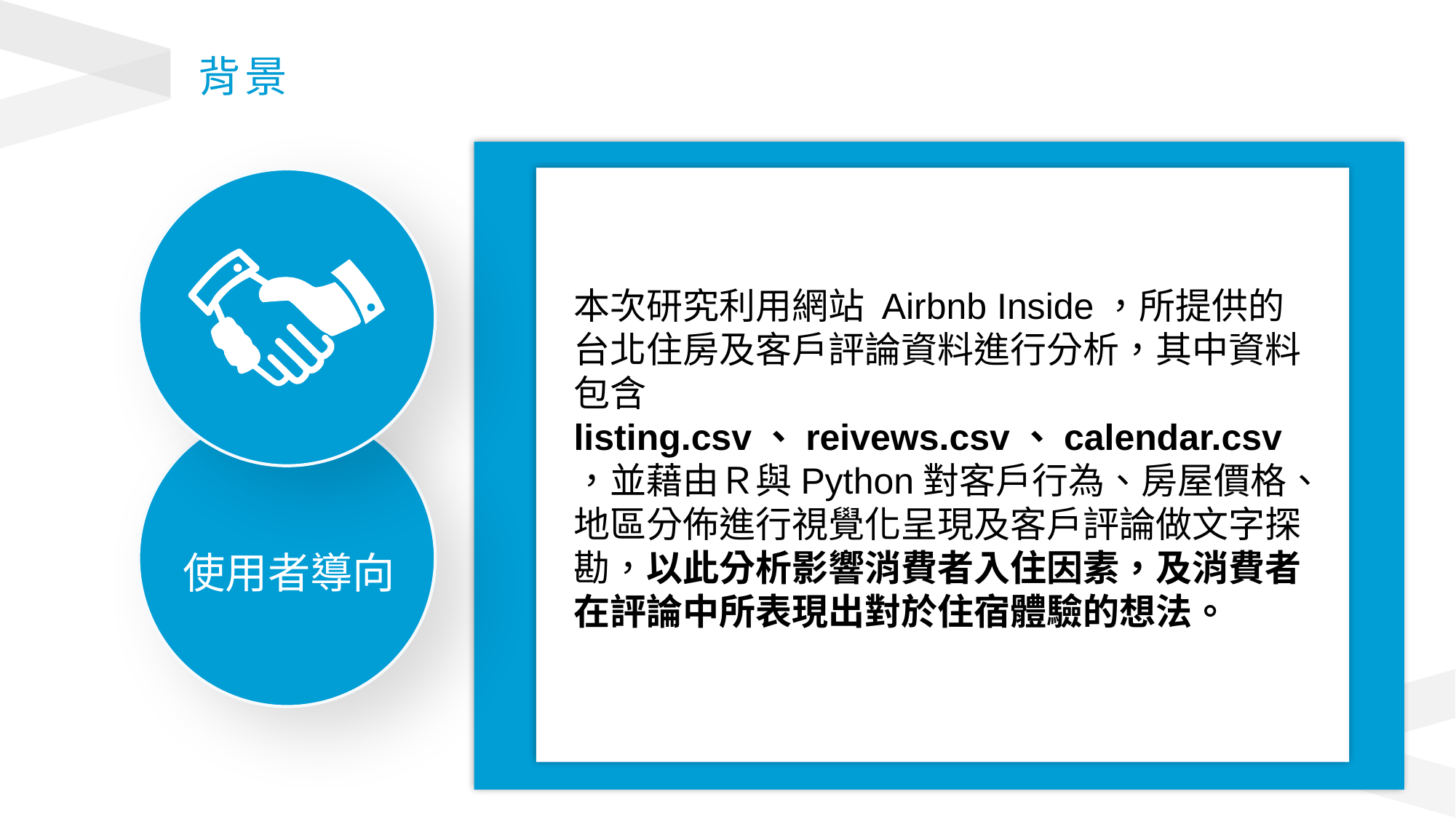

背景

本次研究利用網站 Airbnb Inside，所提供的台北住房及客戶評論資料進行分析，其中資料包含listing.csv、reivews.csv、calendar.csv，並藉由Ｒ與Python對客戶行為、房屋價格、地區分佈進行視覺化呈現及客戶評論做文字探勘，以此分析影響消費者入住因素，及消費者在評論中所表現出對於住宿體驗的想法。

使用者導向